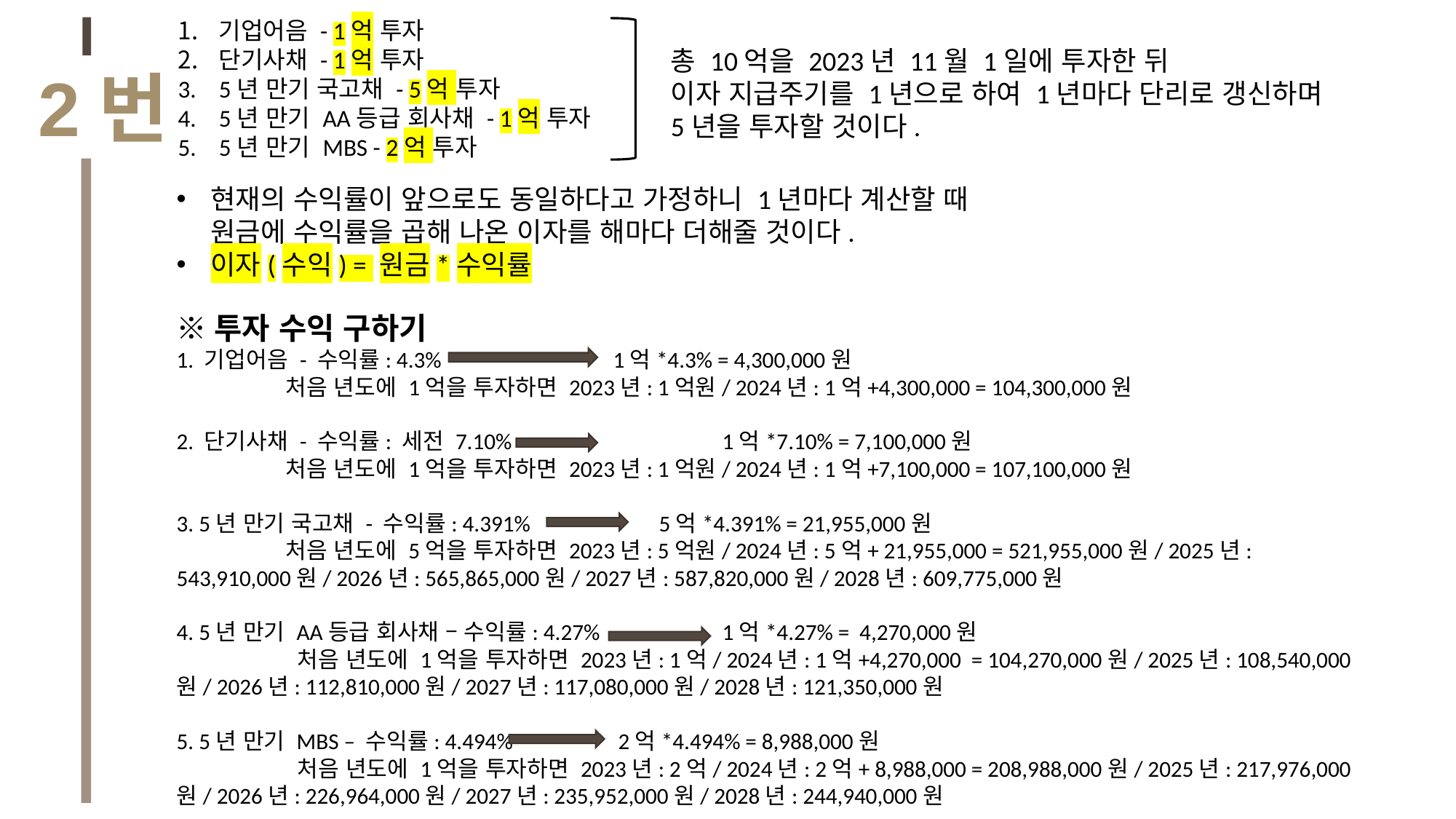

기업어음 - 1억 투자
단기사채 - 1억 투자
5년 만기 국고채 - 5억 투자
5년 만기 AA등급 회사채 - 1억 투자
5년 만기 MBS - 2억 투자

총 10억을 2023년 11월 1일에 투자한 뒤
이자 지급주기를 1년으로 하여 1년마다 단리로 갱신하며
5년을 투자할 것이다.

2번

현재의 수익률이 앞으로도 동일하다고 가정하니 1년마다 계산할 때 원금에 수익률을 곱해 나온 이자를 해마다 더해줄 것이다.
이자(수익) = 원금*수익률
※투자 수익 구하기
1. 기업어음 - 수익률: 4.3%		1억*4.3% = 4,300,000원
	처음 년도에 1억을 투자하면 2023년: 1억원/ 2024년: 1억+4,300,000 = 104,300,000원

2. 단기사채 - 수익률: 세전 7.10%	 	1억*7.10% = 7,100,000원
	처음 년도에 1억을 투자하면 2023년: 1억원/ 2024년: 1억+7,100,000 = 107,100,000원

3. 5년 만기 국고채 - 수익률: 4.391% 	         5억*4.391% = 21,955,000원
	처음 년도에 5억을 투자하면 2023년: 5억원/ 2024년: 5억+ 21,955,000 = 521,955,000원/ 2025년: 543,910,000원/ 2026년: 565,865,000원/ 2027년: 587,820,000원/ 2028년: 609,775,000원

4. 5년 만기 AA등급 회사채 – 수익률: 4.27%		1억*4.27% =  4,270,000원
	 처음 년도에 1억을 투자하면 2023년: 1억/ 2024년: 1억+4,270,000  = 104,270,000원/ 2025년: 108,540,000원/ 2026년: 112,810,000원/ 2027년: 117,080,000원/ 2028년: 121,350,000원

5. 5년 만기 MBS – 수익률: 4.494% 	 2억*4.494% = 8,988,000원
	 처음 년도에 1억을 투자하면 2023년: 2억/ 2024년: 2억+ 8,988,000 = 208,988,000원/ 2025년: 217,976,000원/ 2026년: 226,964,000원/ 2027년: 235,952,000원/ 2028년: 244,940,000원